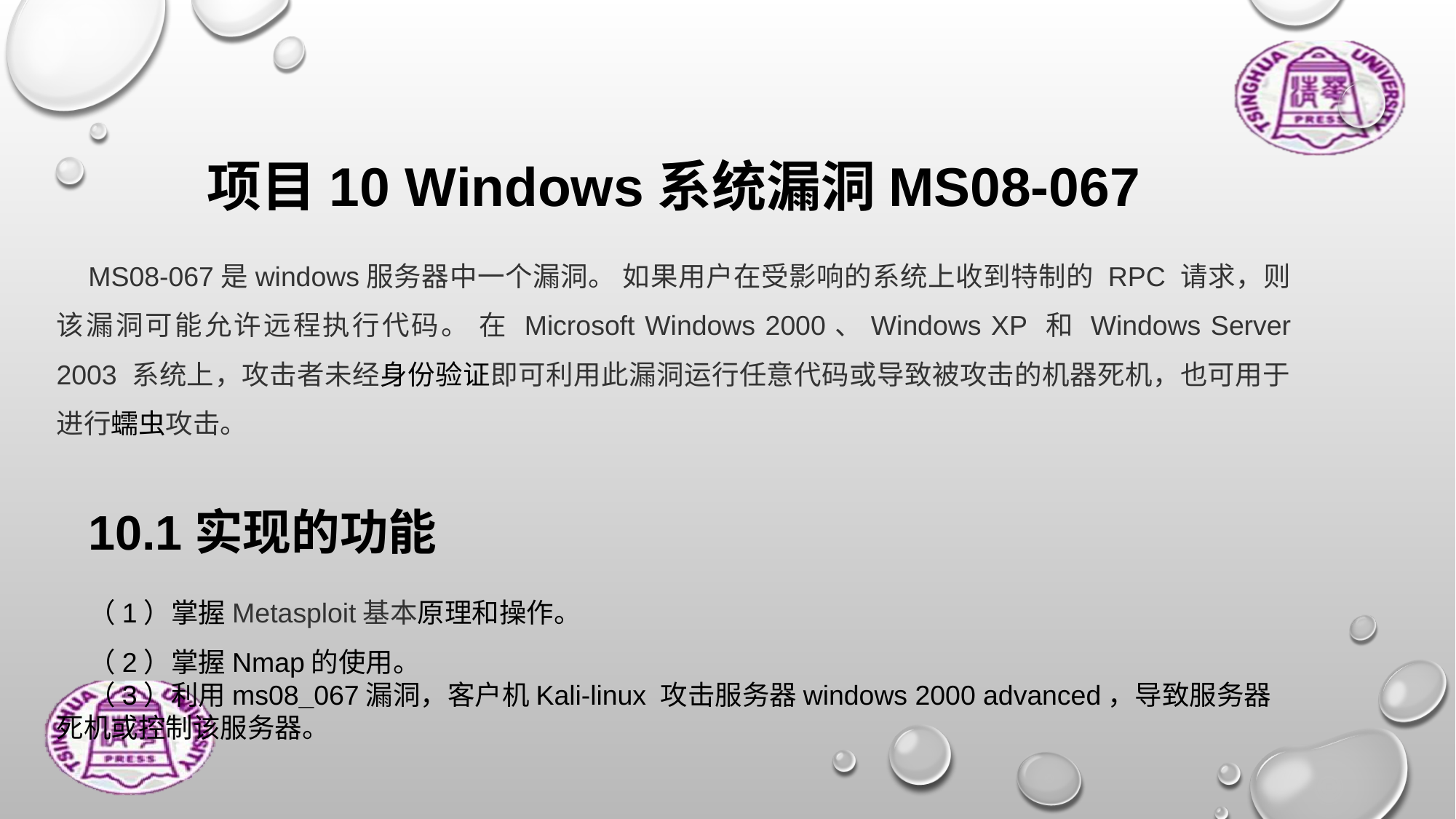

项目10 Windows系统漏洞MS08-067
MS08-067是windows服务器中一个漏洞。 如果用户在受影响的系统上收到特制的 RPC 请求，则该漏洞可能允许远程执行代码。 在 Microsoft Windows 2000、Windows XP 和 Windows Server 2003 系统上，攻击者未经身份验证即可利用此漏洞运行任意代码或导致被攻击的机器死机，也可用于进行蠕虫攻击。
10.1实现的功能
（1）掌握Metasploit基本原理和操作。
（2）掌握Nmap的使用。
（3）利用ms08_067漏洞，客户机Kali-linux 攻击服务器windows 2000 advanced，导致服务器死机或控制该服务器。